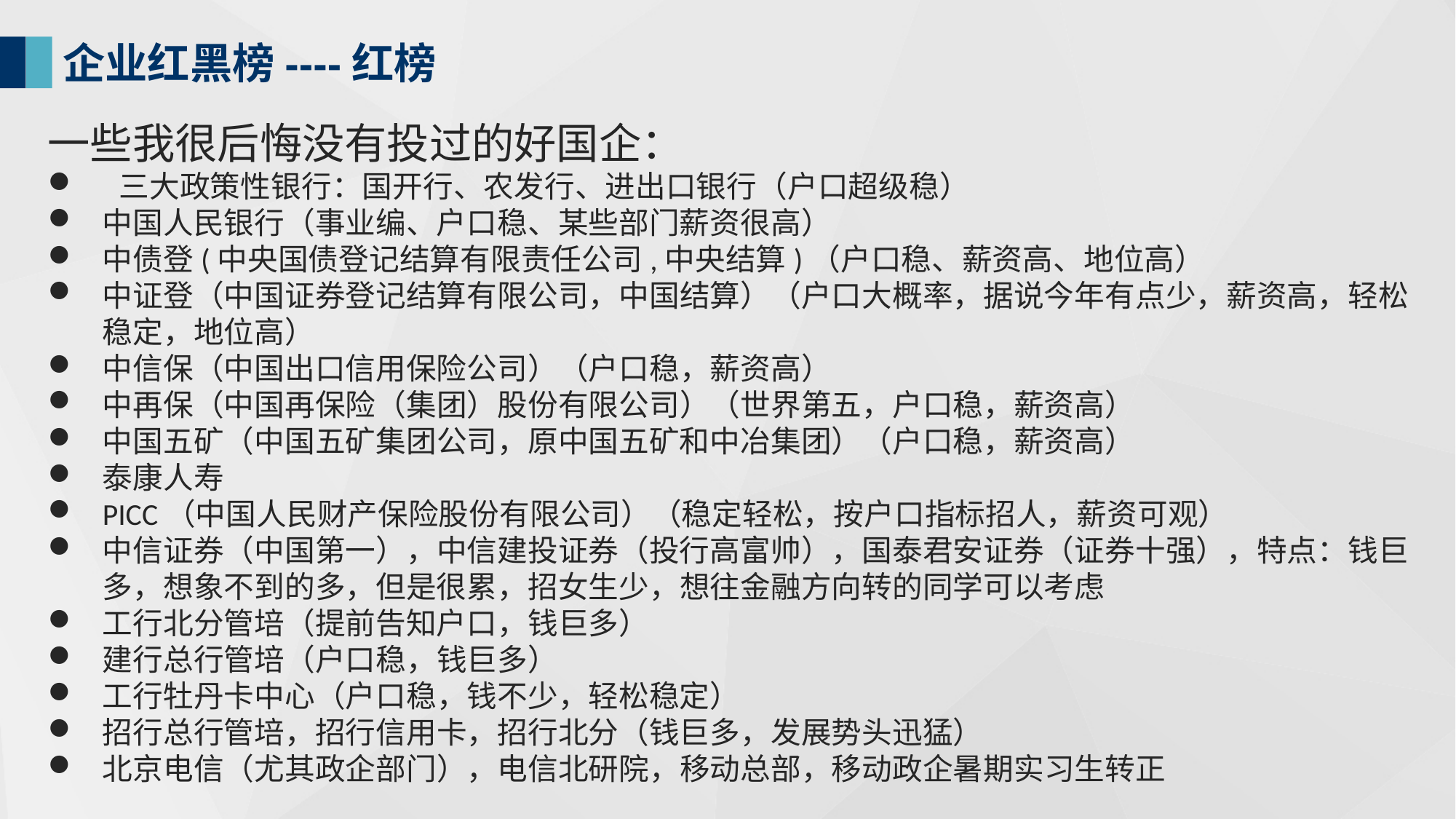

企业红黑榜----红榜

一些我很后悔没有投过的好国企：
     三大政策性银行：国开行、农发行、进出口银行（户口超级稳）
中国人民银行（事业编、户口稳、某些部门薪资很高）
中债登(中央国债登记结算有限责任公司,中央结算)（户口稳、薪资高、地位高）
中证登（中国证券登记结算有限公司，中国结算）（户口大概率，据说今年有点少，薪资高，轻松稳定，地位高）
中信保（中国出口信用保险公司）（户口稳，薪资高）
中再保（中国再保险（集团）股份有限公司）（世界第五，户口稳，薪资高）
中国五矿（中国五矿集团公司，原中国五矿和中冶集团）（户口稳，薪资高）
泰康人寿
PICC（中国人民财产保险股份有限公司）（稳定轻松，按户口指标招人，薪资可观）
中信证券（中国第一），中信建投证券（投行高富帅），国泰君安证券（证券十强），特点：钱巨多，想象不到的多，但是很累，招女生少，想往金融方向转的同学可以考虑
工行北分管培（提前告知户口，钱巨多）
建行总行管培（户口稳，钱巨多）
工行牡丹卡中心（户口稳，钱不少，轻松稳定）
招行总行管培，招行信用卡，招行北分（钱巨多，发展势头迅猛）
北京电信（尤其政企部门），电信北研院，移动总部，移动政企暑期实习生转正

34